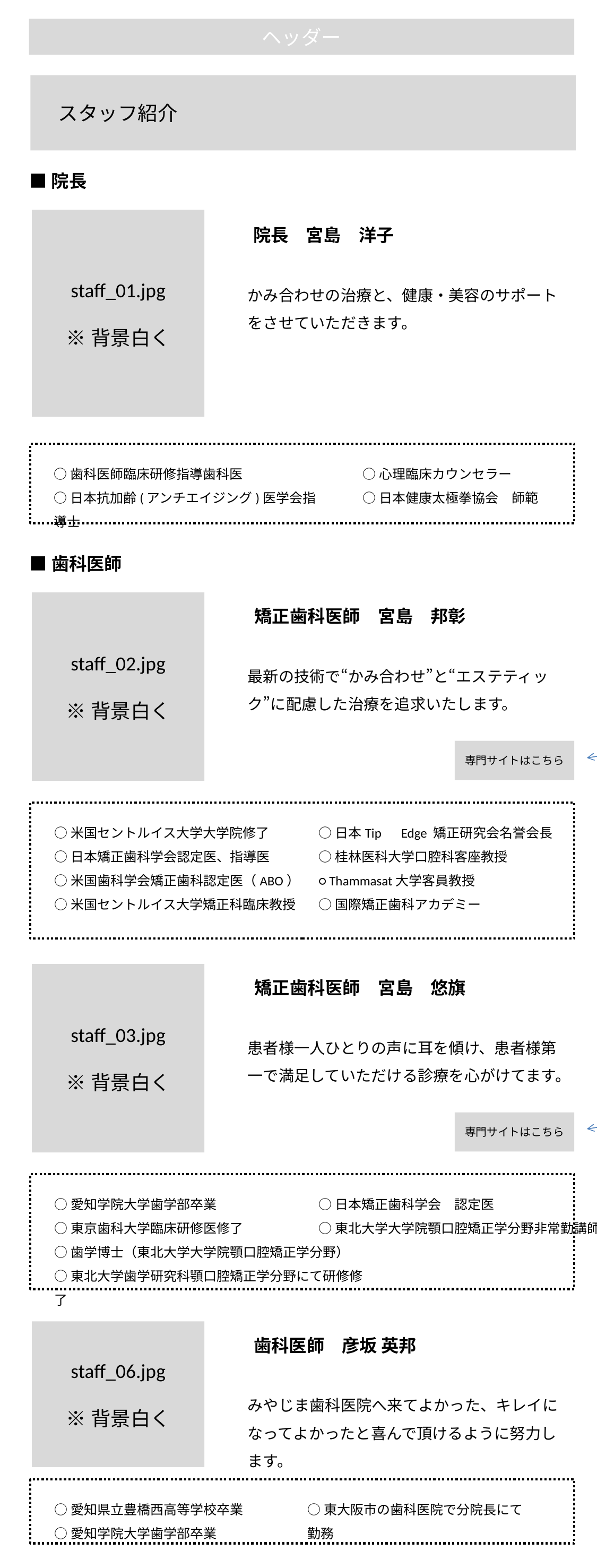

ヘッダー
サイドナビ有
　スタッフ紹介
■院長
staff_01.jpg

※背景白く
院長　宮島　洋子
かみ合わせの治療と、健康・美容のサポートをさせていただきます。

○歯科医師臨床研修指導歯科医
○日本抗加齢(アンチエイジング)医学会指導士
○心理臨床カウンセラー
○日本健康太極拳協会　師範
■歯科医師
矯正歯科医師　宮島　邦彰
staff_02.jpg

※背景白く
最新の技術で“かみ合わせ”と“エステティック”に配慮した治療を追求いたします。
リンク
http://www.miyajima-dental.jp/
専門サイトはこちら

○米国セントルイス大学大学院修了
○日本矯正歯科学会認定医、指導医
○米国歯科学会矯正歯科認定医（ABO）
○米国セントルイス大学矯正科臨床教授
○日本Tip　Edge 矯正研究会名誉会長
○桂林医科大学口腔科客座教授
○ Thammasat大学客員教授
○国際矯正歯科アカデミー
矯正歯科医師　宮島　悠旗
staff_03.jpg

※背景白く
患者様一人ひとりの声に耳を傾け、患者様第一で満足していただける診療を心がけてます。
リンク
http://www. dr-miyajima-yuki.com/
専門サイトはこちら

○愛知学院大学歯学部卒業
○東京歯科大学臨床研修医修了
○歯学博士（東北大学大学院顎口腔矯正学分野）
○東北大学歯学研究科顎口腔矯正学分野にて研修修了
○日本矯正歯科学会　認定医
○東北大学大学院顎口腔矯正学分野非常勤講師
歯科医師　彦坂 英邦
staff_06.jpg

※背景白く
みやじま歯科医院へ来てよかった、キレイになってよかったと喜んで頂けるように努力します。

○愛知県立豊橋西高等学校卒業
○愛知学院大学歯学部卒業
○東大阪市の歯科医院で分院長にて勤務